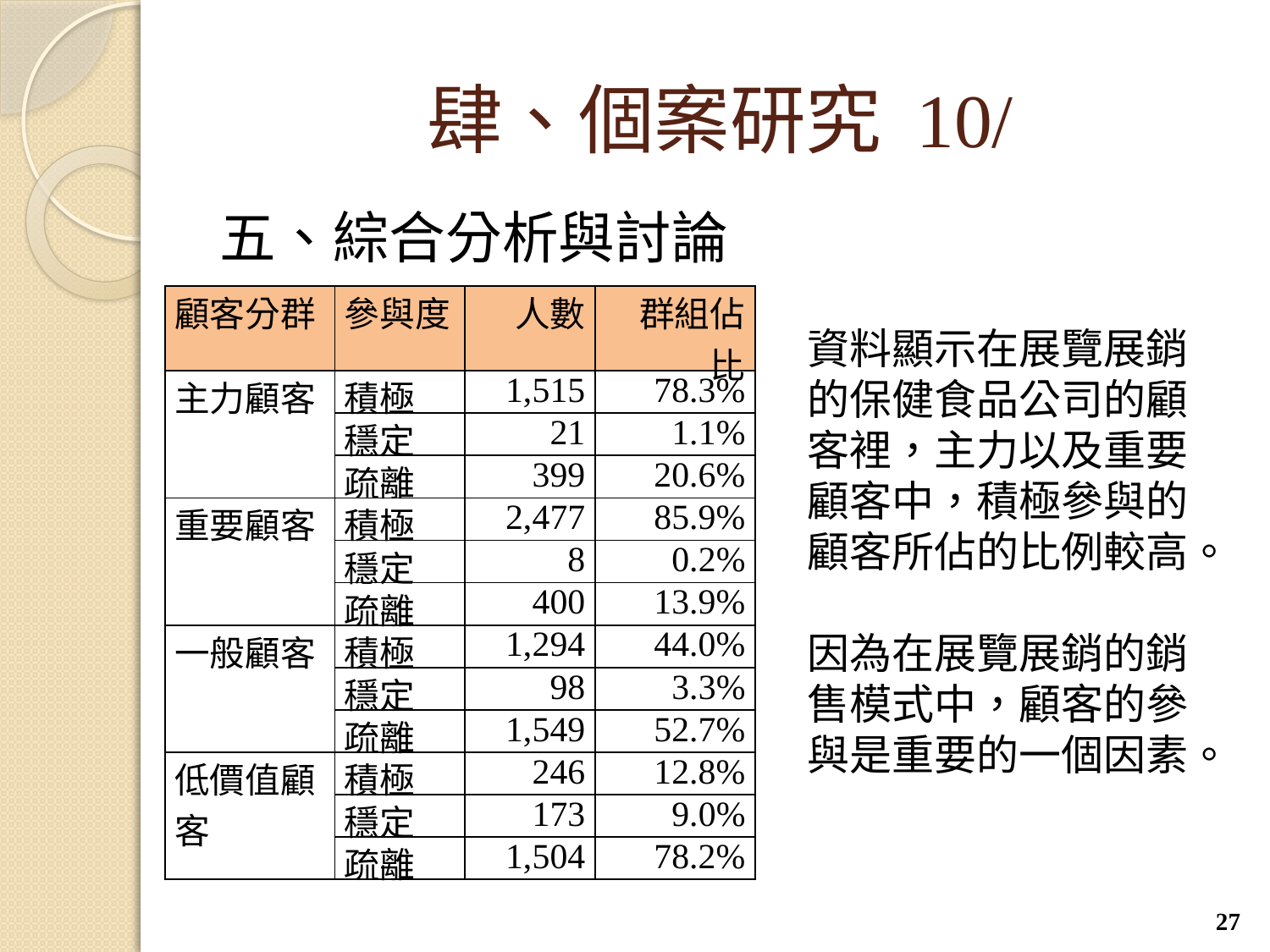

# 肆、個案研究 10/
五、綜合分析與討論
| 顧客分群 | 參與度 | 人數 | 群組佔比 |
| --- | --- | --- | --- |
| 主力顧客 | 積極 | 1,515 | 78.3% |
|  | 穩定 | 21 | 1.1% |
|  | 疏離 | 399 | 20.6% |
| 重要顧客 | 積極 | 2,477 | 85.9% |
|  | 穩定 | 8 | 0.2% |
|  | 疏離 | 400 | 13.9% |
| 一般顧客 | 積極 | 1,294 | 44.0% |
|  | 穩定 | 98 | 3.3% |
|  | 疏離 | 1,549 | 52.7% |
| 低價值顧客 | 積極 | 246 | 12.8% |
|  | 穩定 | 173 | 9.0% |
|  | 疏離 | 1,504 | 78.2% |
資料顯示在展覽展銷的保健食品公司的顧客裡，主力以及重要顧客中，積極參與的顧客所佔的比例較高。

因為在展覽展銷的銷售模式中，顧客的參與是重要的一個因素。
27